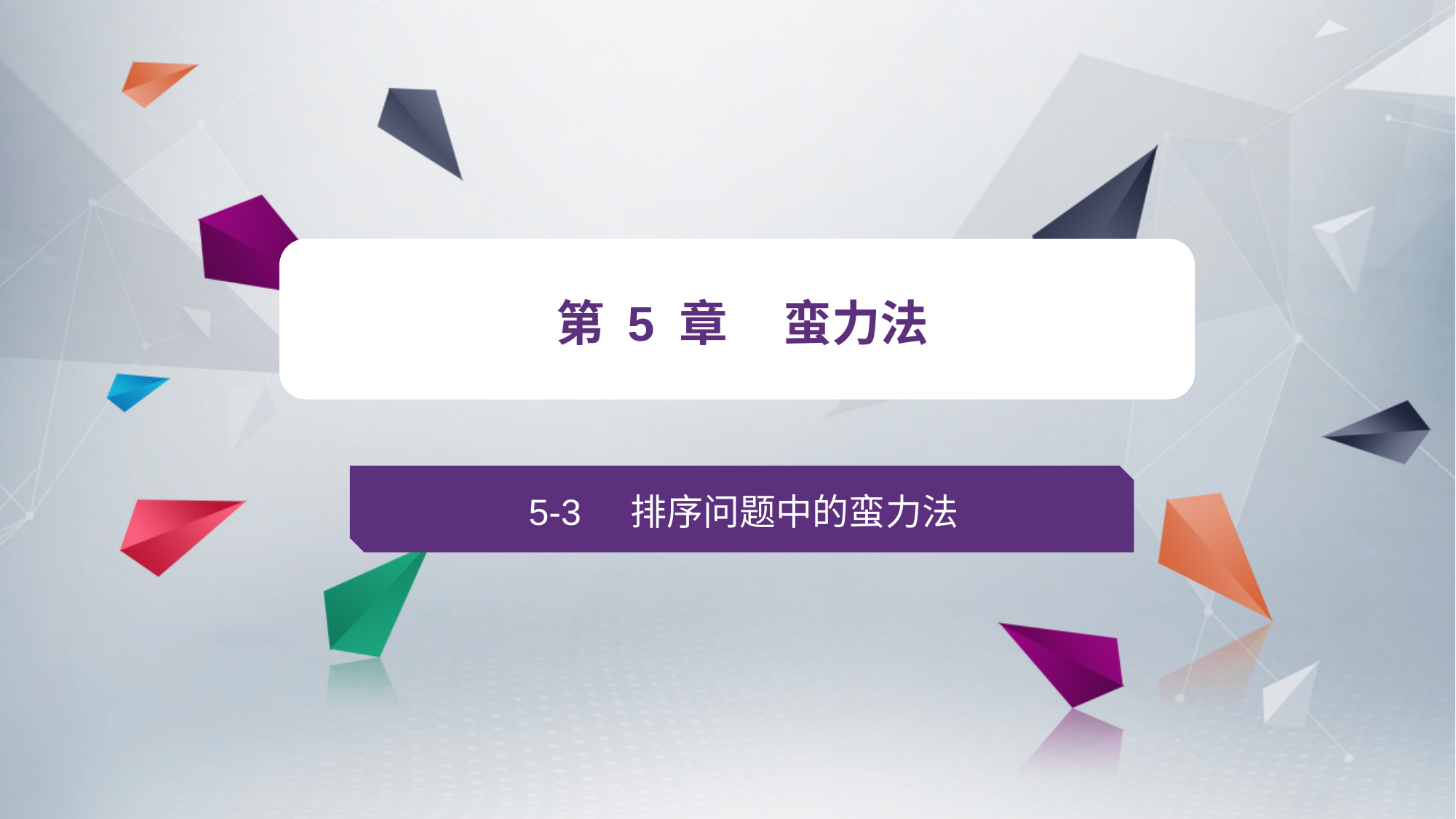

v
第 5 章     蛮力法

5-3    排序问题中的蛮力法